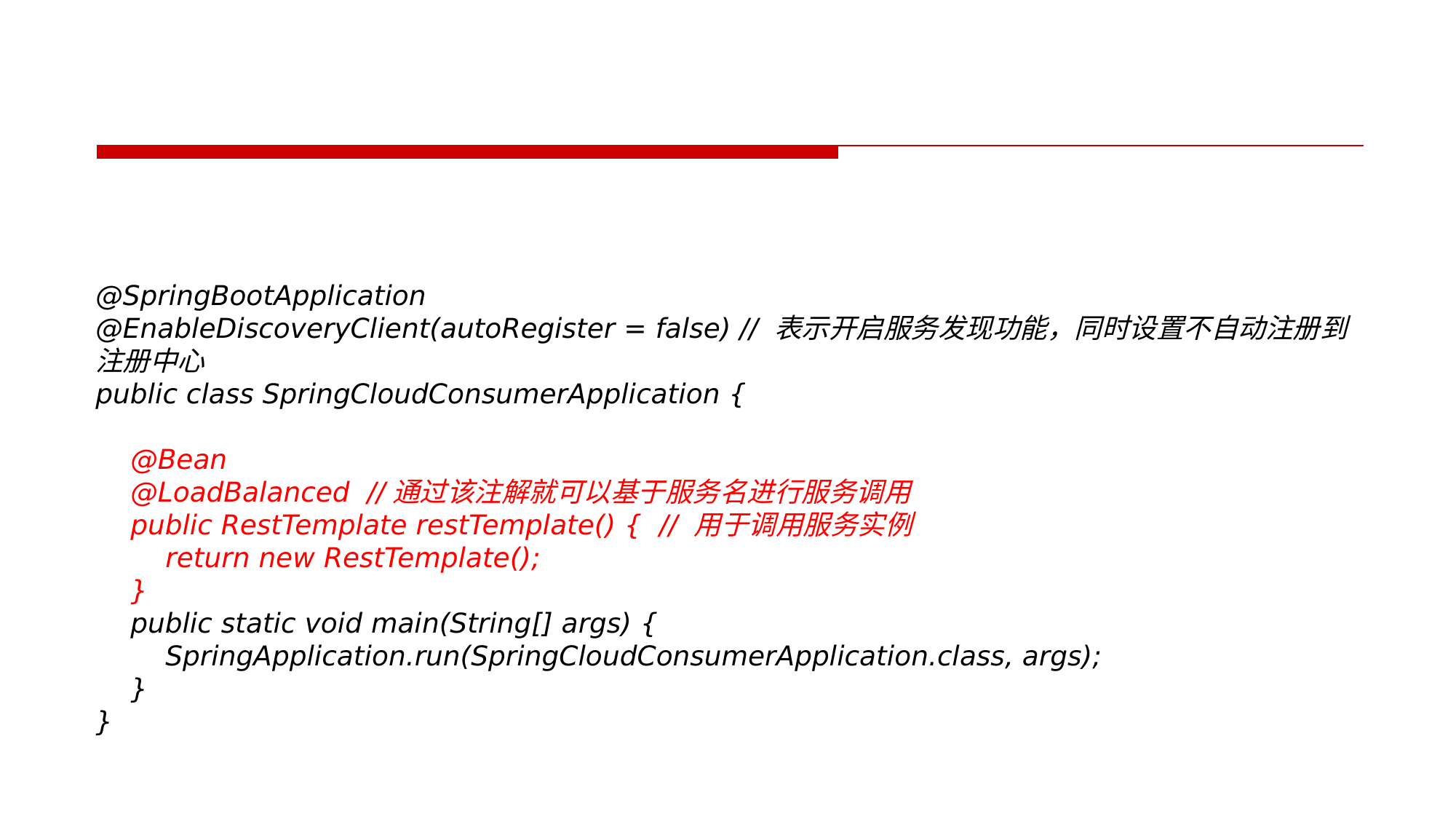

#
@SpringBootApplication
@EnableDiscoveryClient(autoRegister = false) // 表示开启服务发现功能，同时设置不自动注册到注册中心
public class SpringCloudConsumerApplication {

    @Bean
    @LoadBalanced  //通过该注解就可以基于服务名进行服务调用
    public RestTemplate restTemplate() {  // 用于调用服务实例
        return new RestTemplate();
    }
    public static void main(String[] args) {
        SpringApplication.run(SpringCloudConsumerApplication.class, args);
    }
}